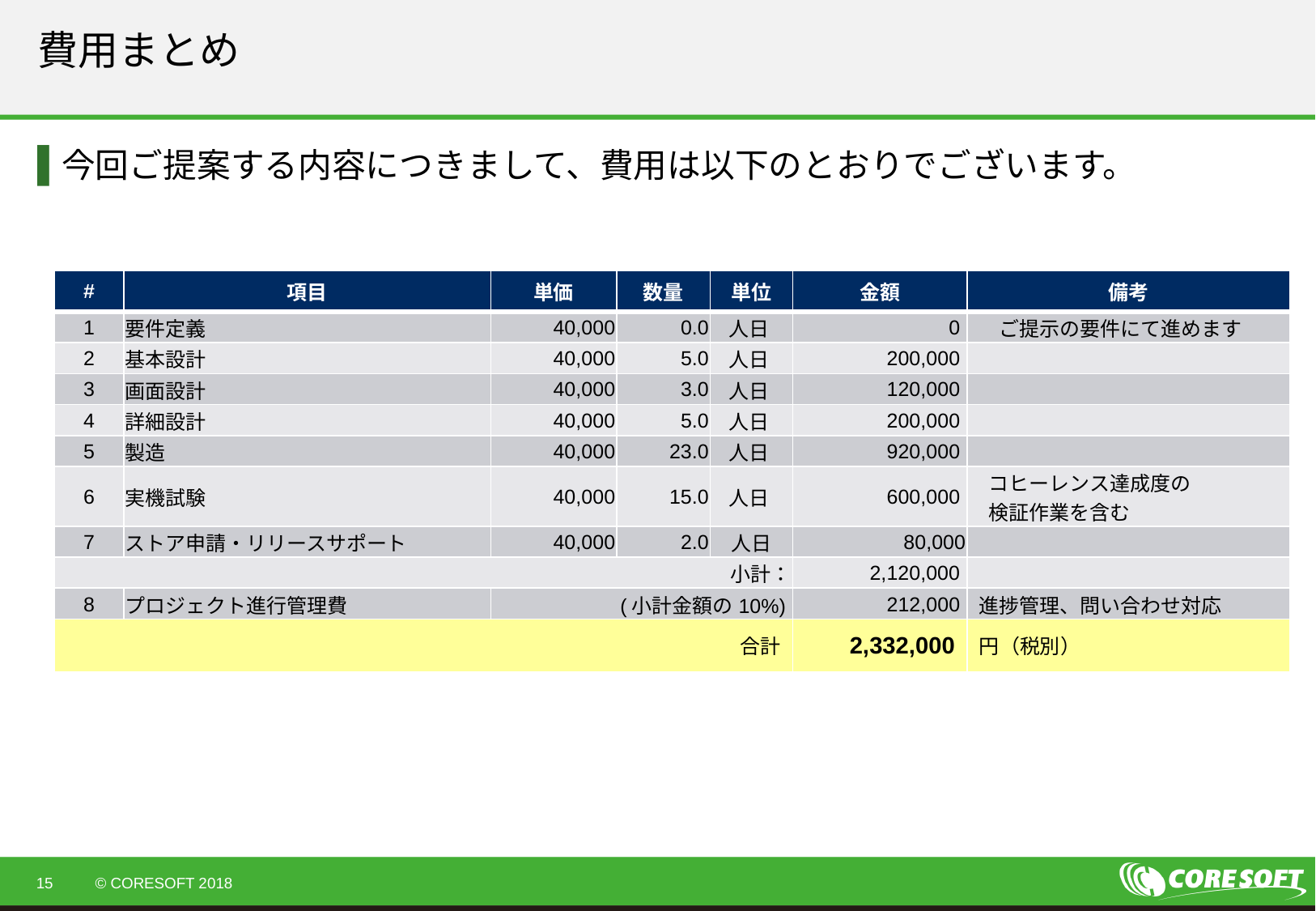

# 費用まとめ
今回ご提案する内容につきまして、費用は以下のとおりでございます。
| # | 項目 | 単価 | 数量 | 単位 | 金額 | 備考 |
| --- | --- | --- | --- | --- | --- | --- |
| 1 | 要件定義 | 40,000 | 0.0 | 人日 | 0 | ご提示の要件にて進めます |
| 2 | 基本設計 | 40,000 | 5.0 | 人日 | 200,000 |  |
| 3 | 画面設計 | 40,000 | 3.0 | 人日 | 120,000 |  |
| 4 | 詳細設計 | 40,000 | 5.0 | 人日 | 200,000 |  |
| 5 | 製造 | 40,000 | 23.0 | 人日 | 920,000 |  |
| 6 | 実機試験 | 40,000 | 15.0 | 人日 | 600,000 | コヒーレンス達成度の 　検証作業を含む |
| 7 | ストア申請・リリースサポート | 40,000 | 2.0 | 人日 | 80,000 |  |
| 小計： |  |  |  |  | 2,120,000 |  |
| 8 | プロジェクト進行管理費 | (小計金額の10%) |  |  | 212,000 | 進捗管理、問い合わせ対応 |
| 合計 |  |  |  |  | 2,332,000 | 円（税別） |